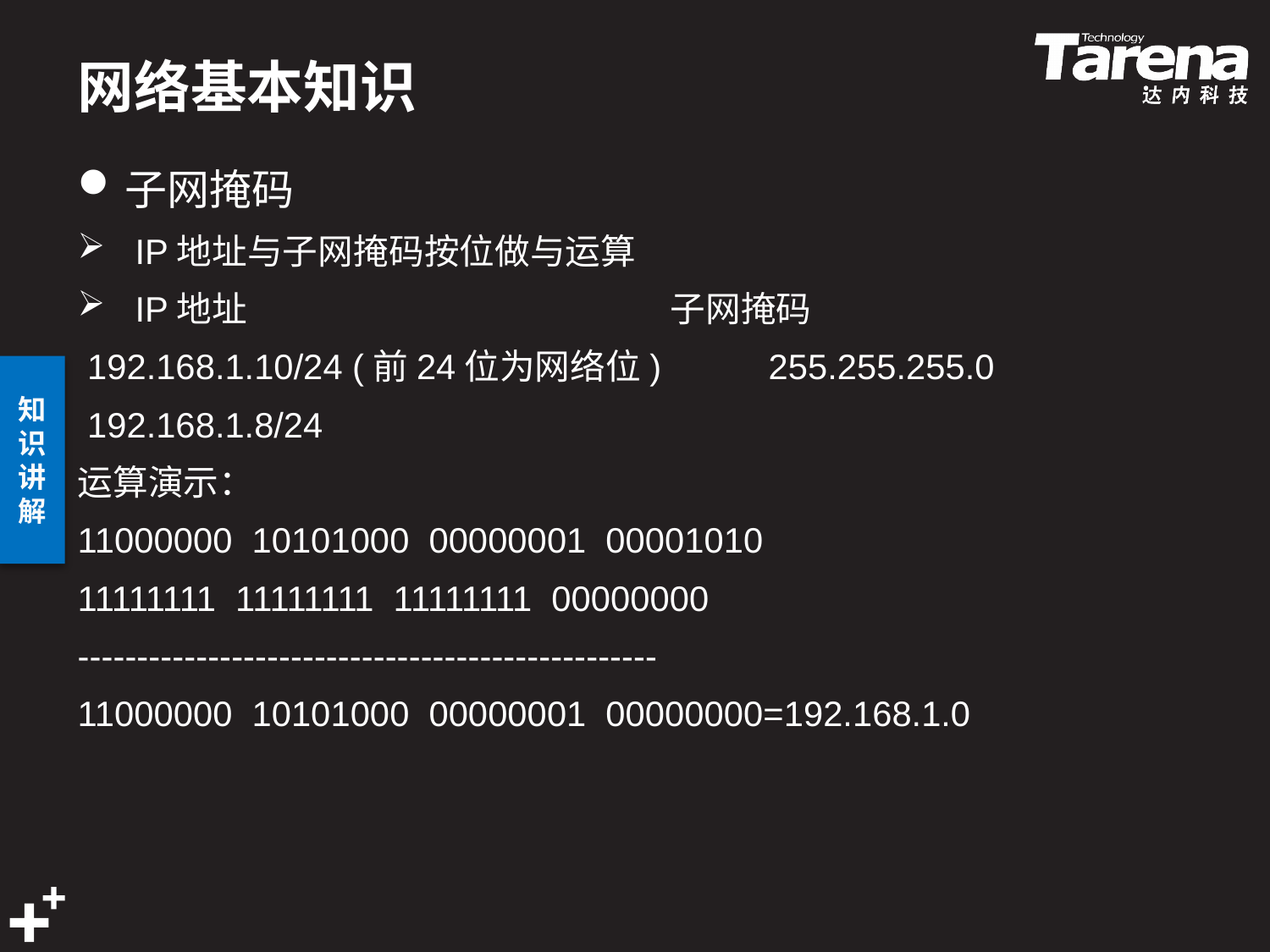

# 网络基本知识
子网掩码
 IP地址与子网掩码按位做与运算
 IP地址                                                      子网掩码
 192.168.1.10/24 (前24位为网络位)           255.255.255.0
 192.168.1.8/24
运算演示：
11000000  10101000  00000001  00001010
11111111  11111111  11111111  00000000
-------------------------------------------------
11000000  10101000  00000001  00000000=192.168.1.0